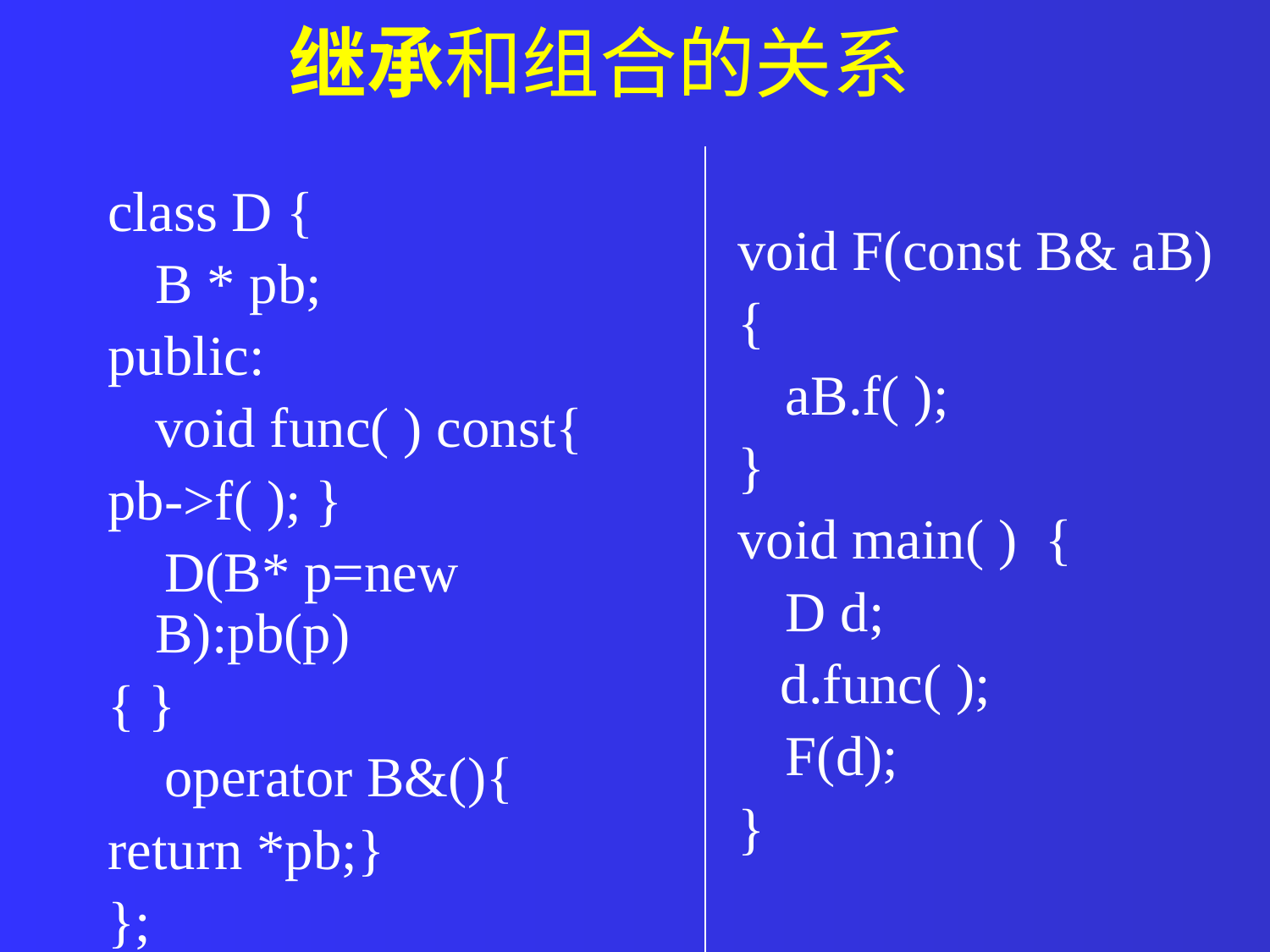

继承和组合的关系
class D {
	B * pb;
public:
	void func( ) const{
pb->f( ); }
    D(B* p=new B):pb(p)
{ }
    operator B&(){
return *pb;}
};

void F(const B& aB)
{
	aB.f( );
}
void main( )  {
	D d;
   d.func( );
	F(d);
}